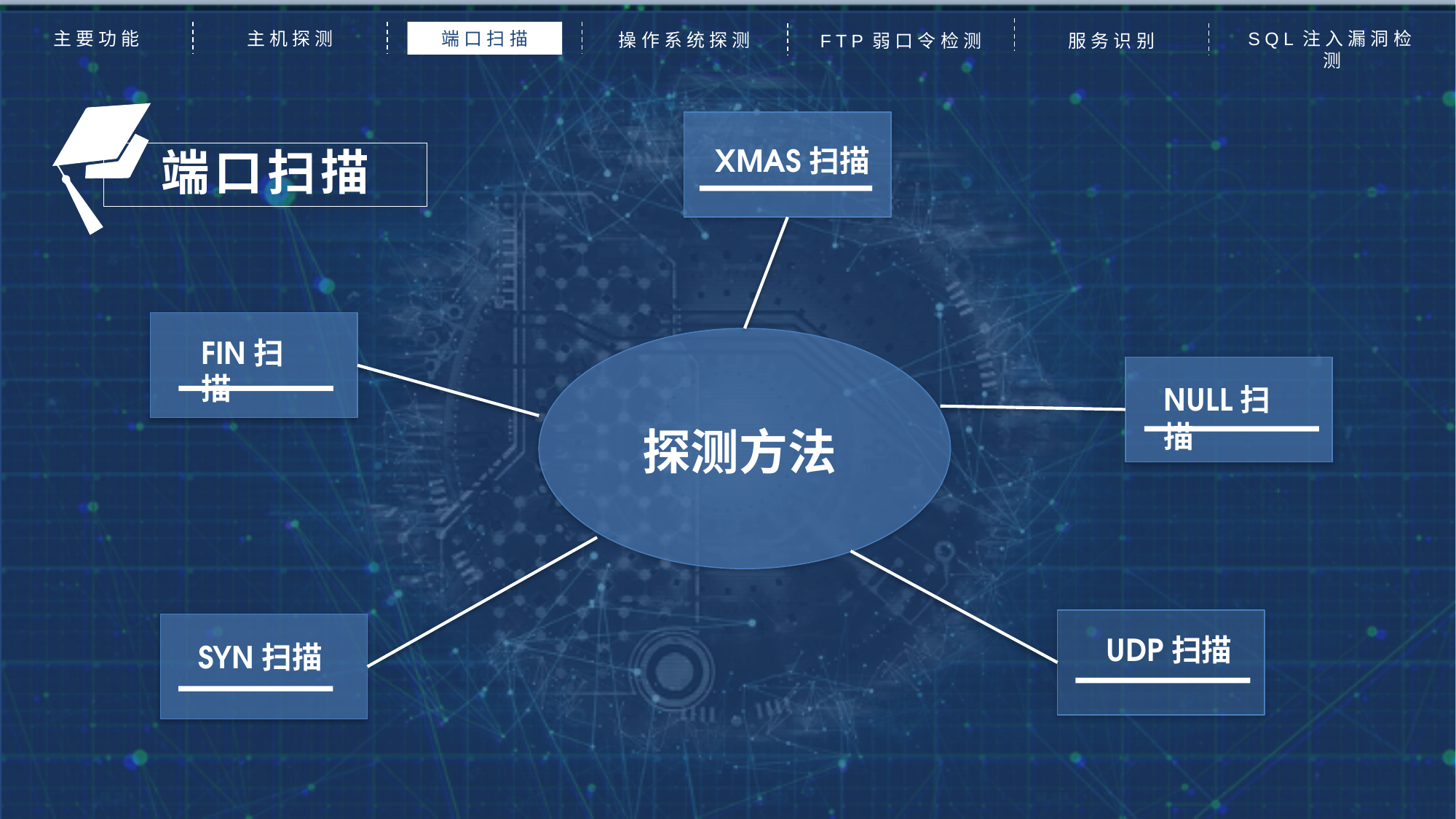

主要功能
主机探测
端口扫描
SQL注入漏洞检测
操作系统探测
FTP弱口令检测
服务识别

XMAS扫描
端口扫描

FIN扫描

NULL扫描

探测方法

UDP扫描
SYN扫描